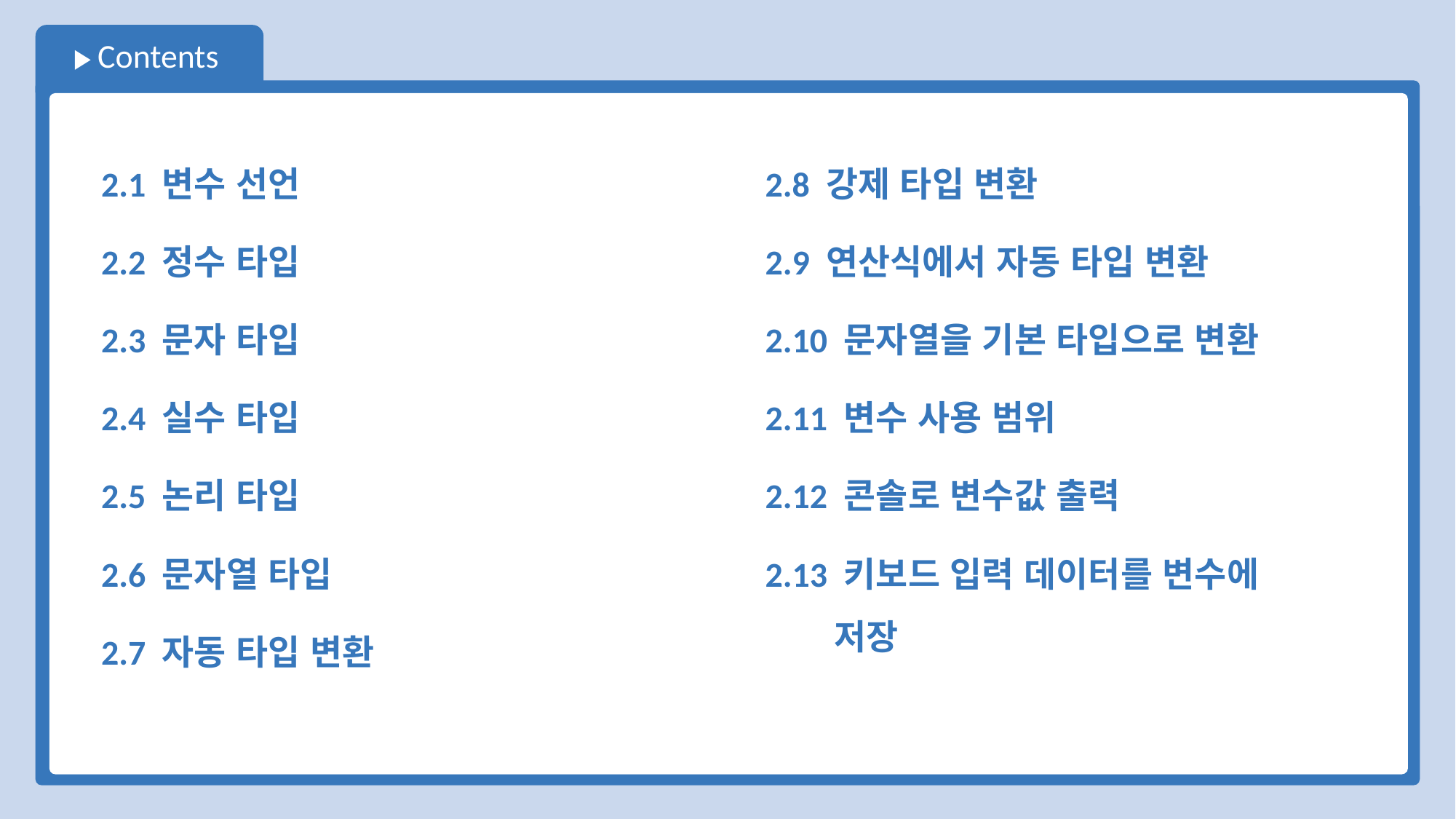

2.1 변수 선언
2.2 정수 타입
2.3 문자 타입
2.4 실수 타입
2.5 논리 타입
2.6 문자열 타입
2.7 자동 타입 변환
2.8 강제 타입 변환
2.9 연산식에서 자동 타입 변환
2.10 문자열을 기본 타입으로 변환
2.11 변수 사용 범위
2.12 콘솔로 변수값 출력
2.13 키보드 입력 데이터를 변수에
       저장